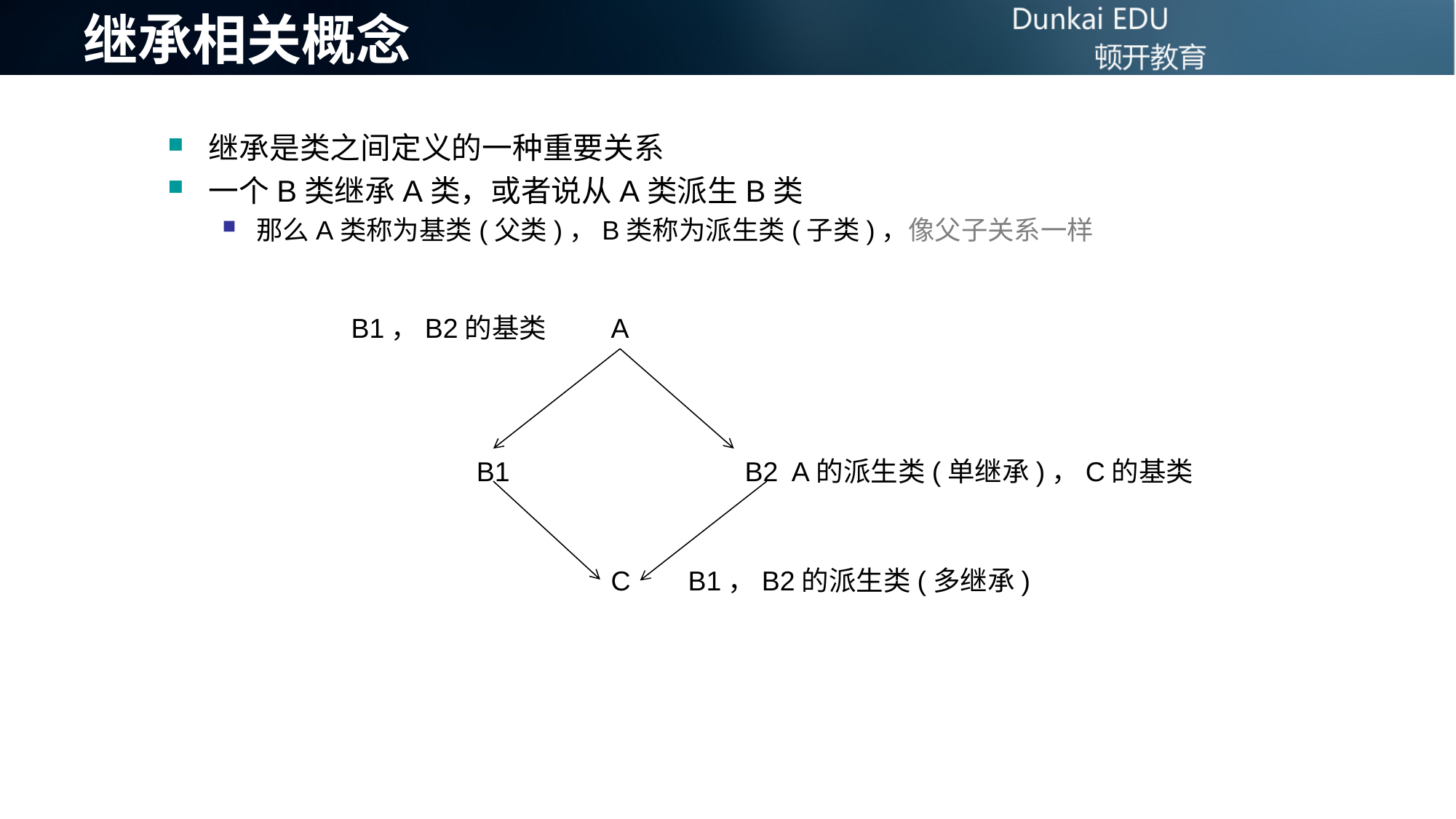

# 继承相关概念
继承是类之间定义的一种重要关系
一个B类继承A类，或者说从A类派生B类
那么A类称为基类(父类)，B类称为派生类(子类)，像父子关系一样

B1，B2的基类
A
B1
B2
A的派生类(单继承)，C的基类
C
B1，B2的派生类(多继承)